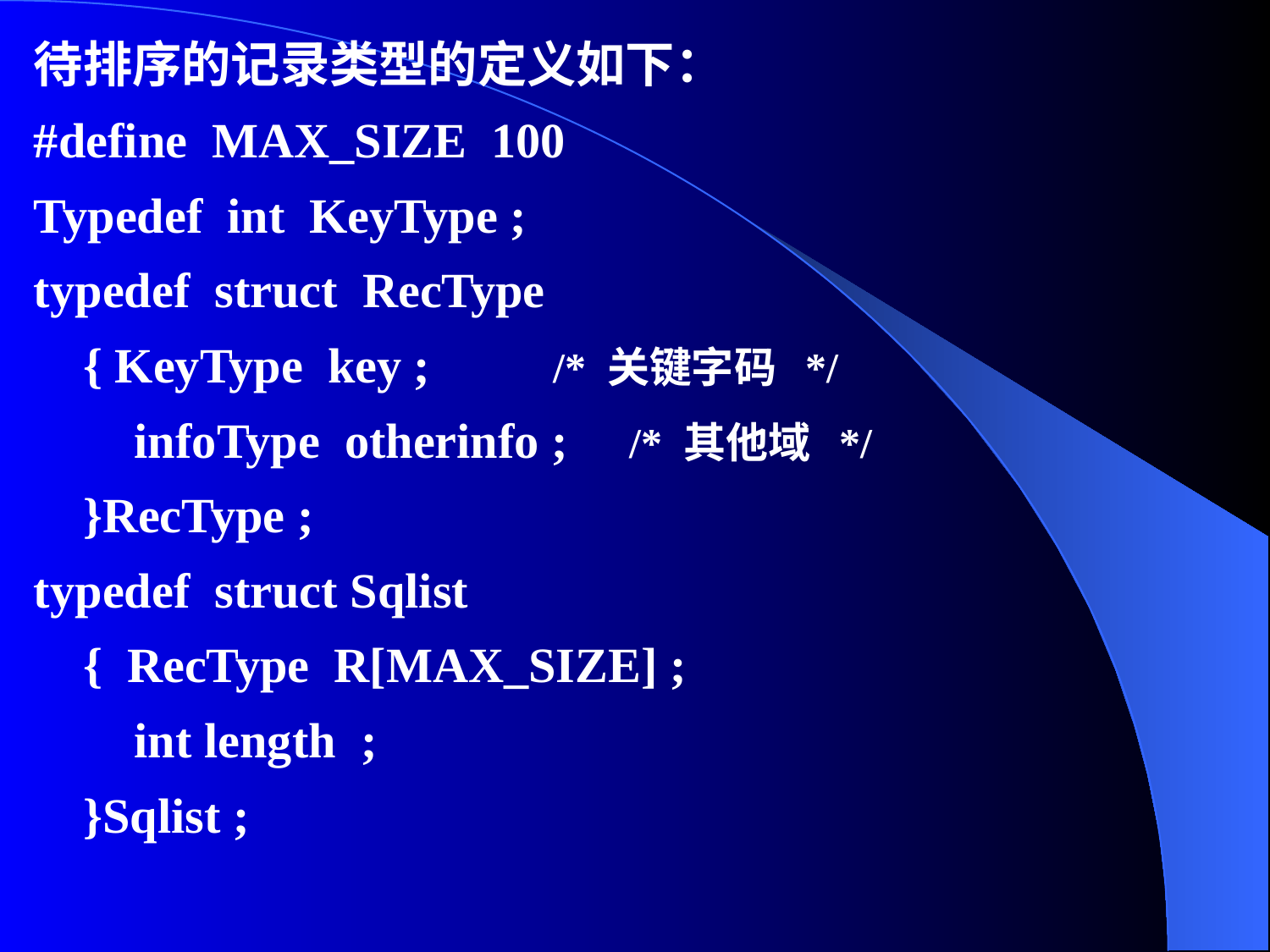

待排序的记录类型的定义如下：
#define  MAX_SIZE  100
Typedef  int  KeyType ;
typedef  struct  RecType
{ KeyType  key ;          /* 关键字码  */
infoType  otherinfo ;     /* 其他域  */
}RecType ;
typedef  struct Sqlist
{  RecType  R[MAX_SIZE] ;
int length  ;
}Sqlist ;